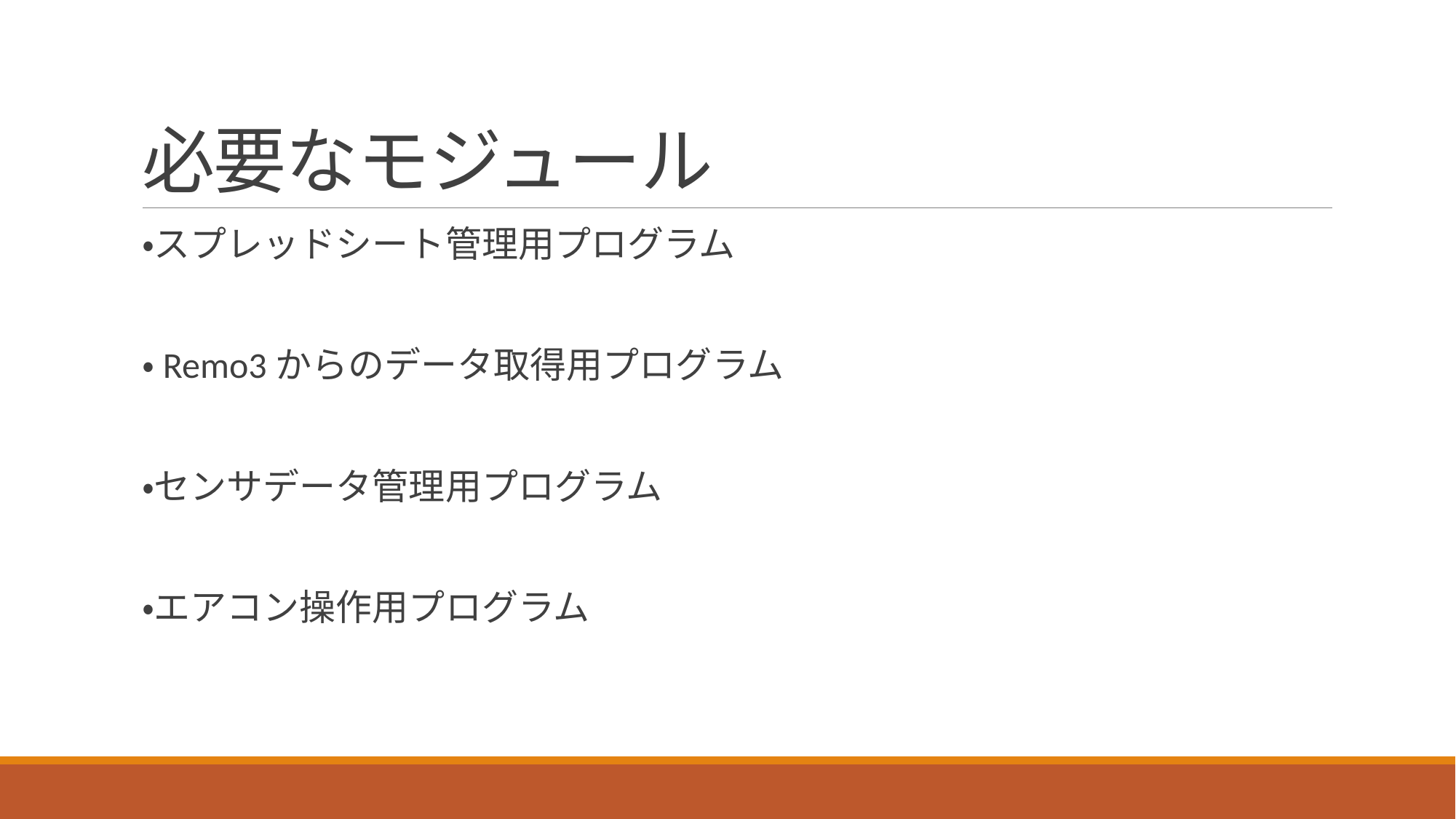

# 必要なモジュール
・スプレッドシート管理用プログラム

・Remo3からのデータ取得用プログラム

・センサデータ管理用プログラム

・エアコン操作用プログラム